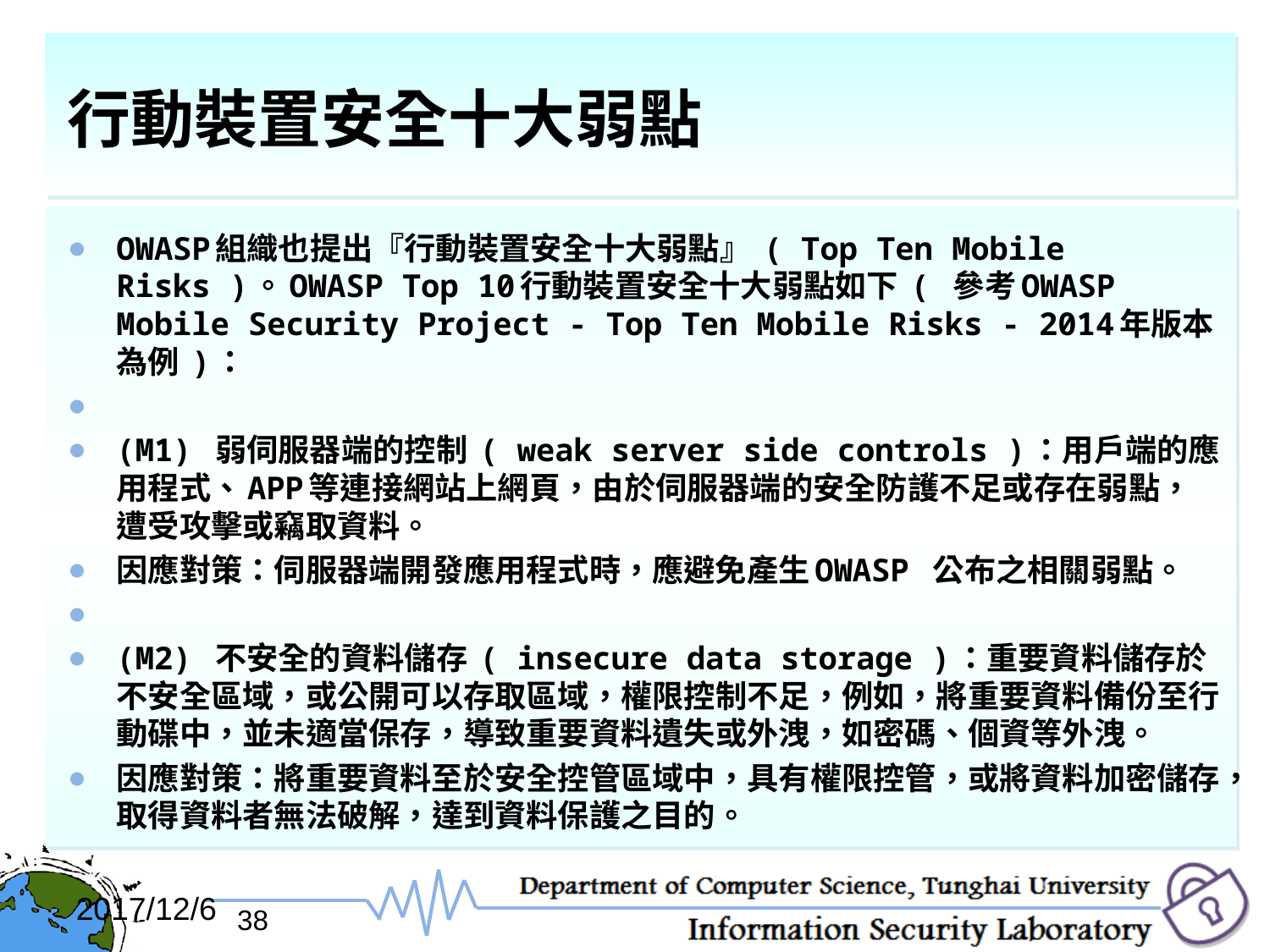

# 行動裝置安全十大弱點
OWASP組織也提出『行動裝置安全十大弱點』 ( Top Ten Mobile Risks )。OWASP Top 10行動裝置安全十大弱點如下 ( 參考OWASP Mobile Security Project - Top Ten Mobile Risks - 2014年版本為例 )：

(M1) 弱伺服器端的控制 ( weak server side controls )：用戶端的應用程式、APP等連接網站上網頁，由於伺服器端的安全防護不足或存在弱點，遭受攻擊或竊取資料。
因應對策：伺服器端開發應用程式時，應避免產生OWASP 公布之相關弱點。

(M2) 不安全的資料儲存 ( insecure data storage )：重要資料儲存於不安全區域，或公開可以存取區域，權限控制不足，例如，將重要資料備份至行動碟中，並未適當保存，導致重要資料遺失或外洩，如密碼、個資等外洩。
因應對策：將重要資料至於安全控管區域中，具有權限控管，或將資料加密儲存，取得資料者無法破解，達到資料保護之目的。
2017/12/6
38